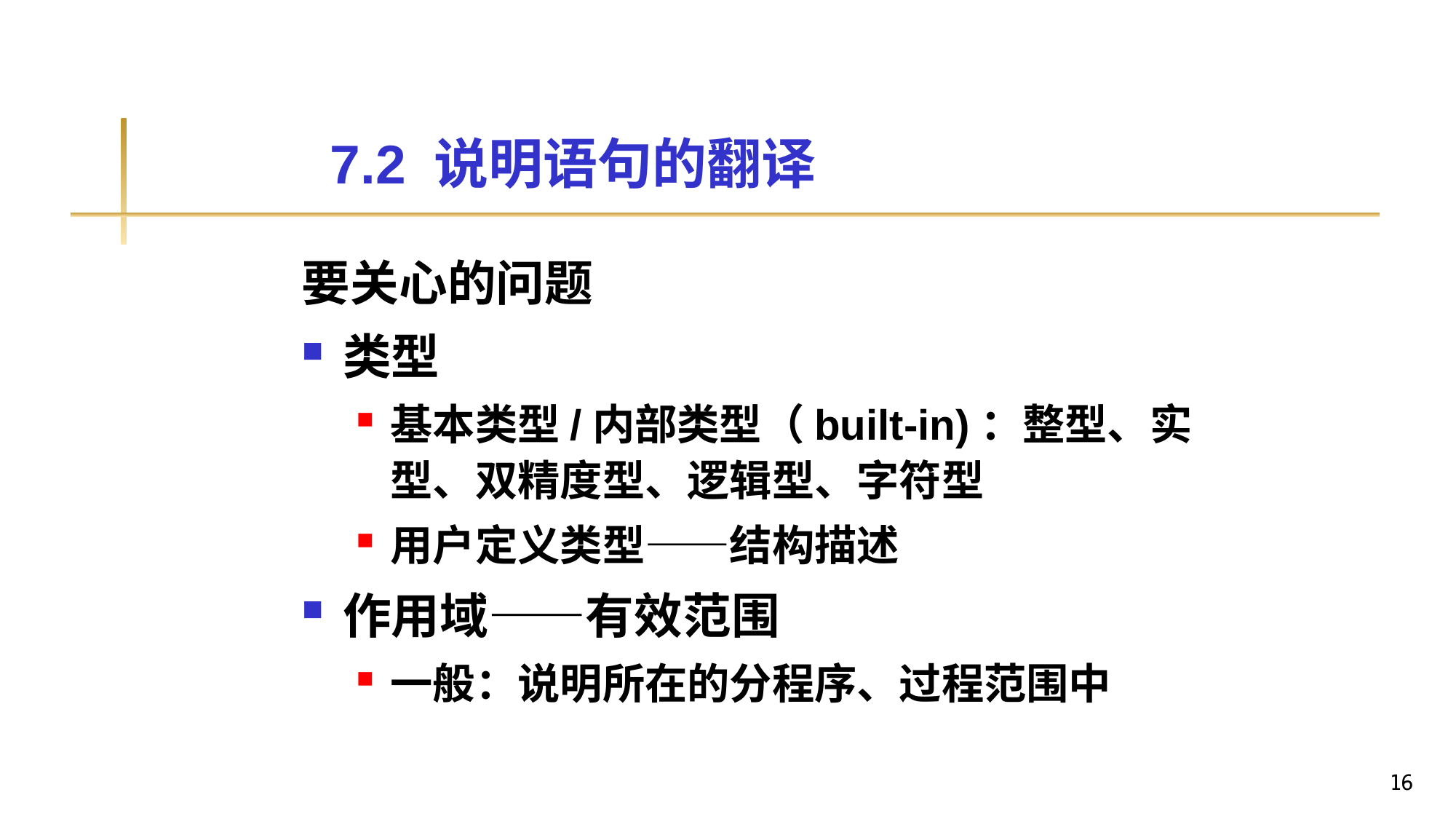

# 7.2 说明语句的翻译
要关心的问题
类型
基本类型/内部类型（built-in)：整型、实型、双精度型、逻辑型、字符型
用户定义类型——结构描述
作用域——有效范围
一般：说明所在的分程序、过程范围中
16